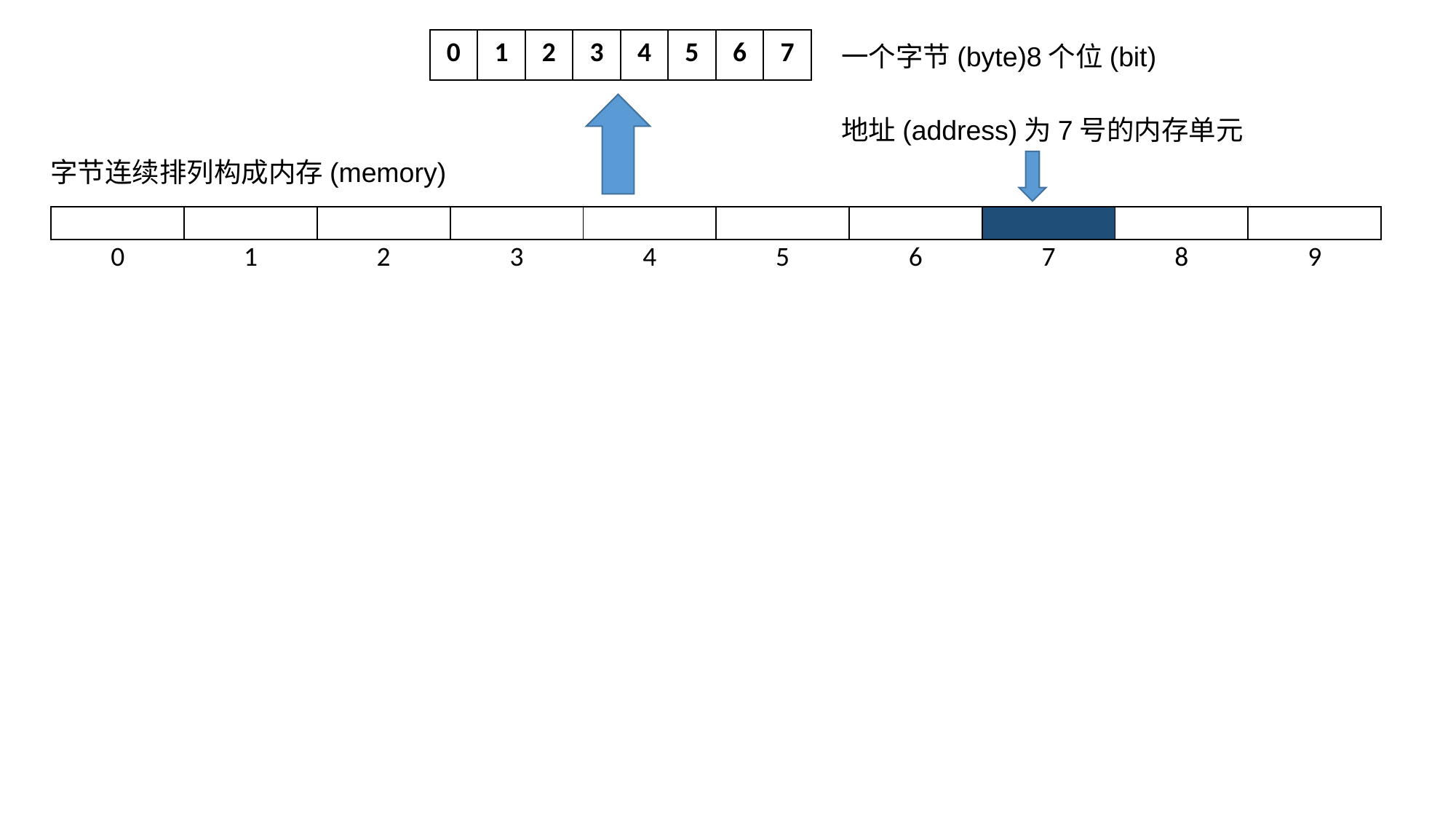

| 0 | 1 | 2 | 3 | 4 | 5 | 6 | 7 |
| --- | --- | --- | --- | --- | --- | --- | --- |
一个字节(byte)8个位(bit)

地址(address)为7号的内存单元
字节连续排列构成内存(memory)

|  |  |  |  |  |  |  |  |  |  |
| --- | --- | --- | --- | --- | --- | --- | --- | --- | --- |
| 0 | 1 | 2 | 3 | 4 | 5 | 6 | 7 | 8 | 9 |